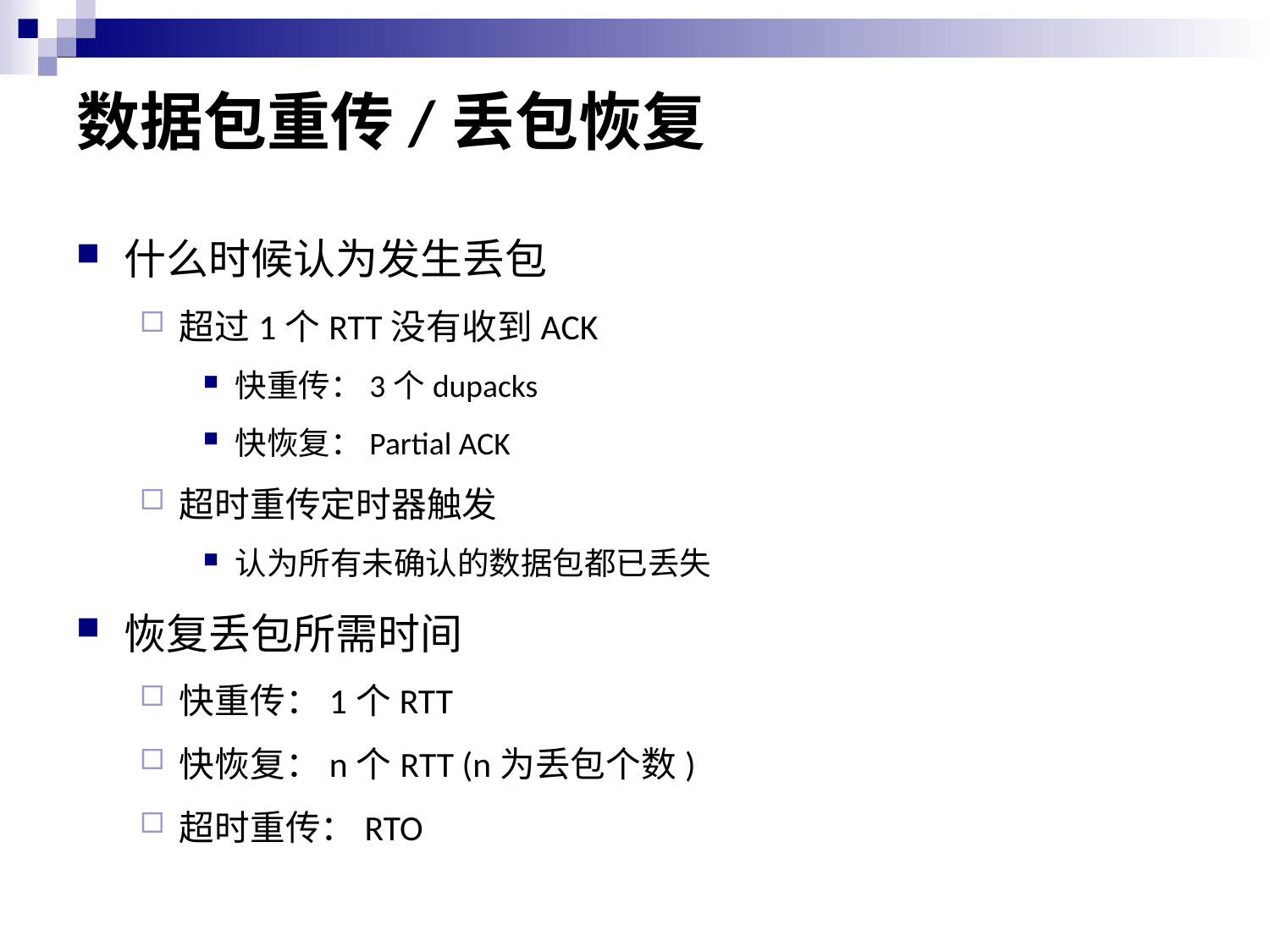

# 数据包重传/丢包恢复
什么时候认为发生丢包
超过1个RTT没有收到ACK
快重传：3个dupacks
快恢复：Partial ACK
超时重传定时器触发
认为所有未确认的数据包都已丢失
恢复丢包所需时间
快重传：1个RTT
快恢复：n个RTT (n为丢包个数)
超时重传：RTO
19